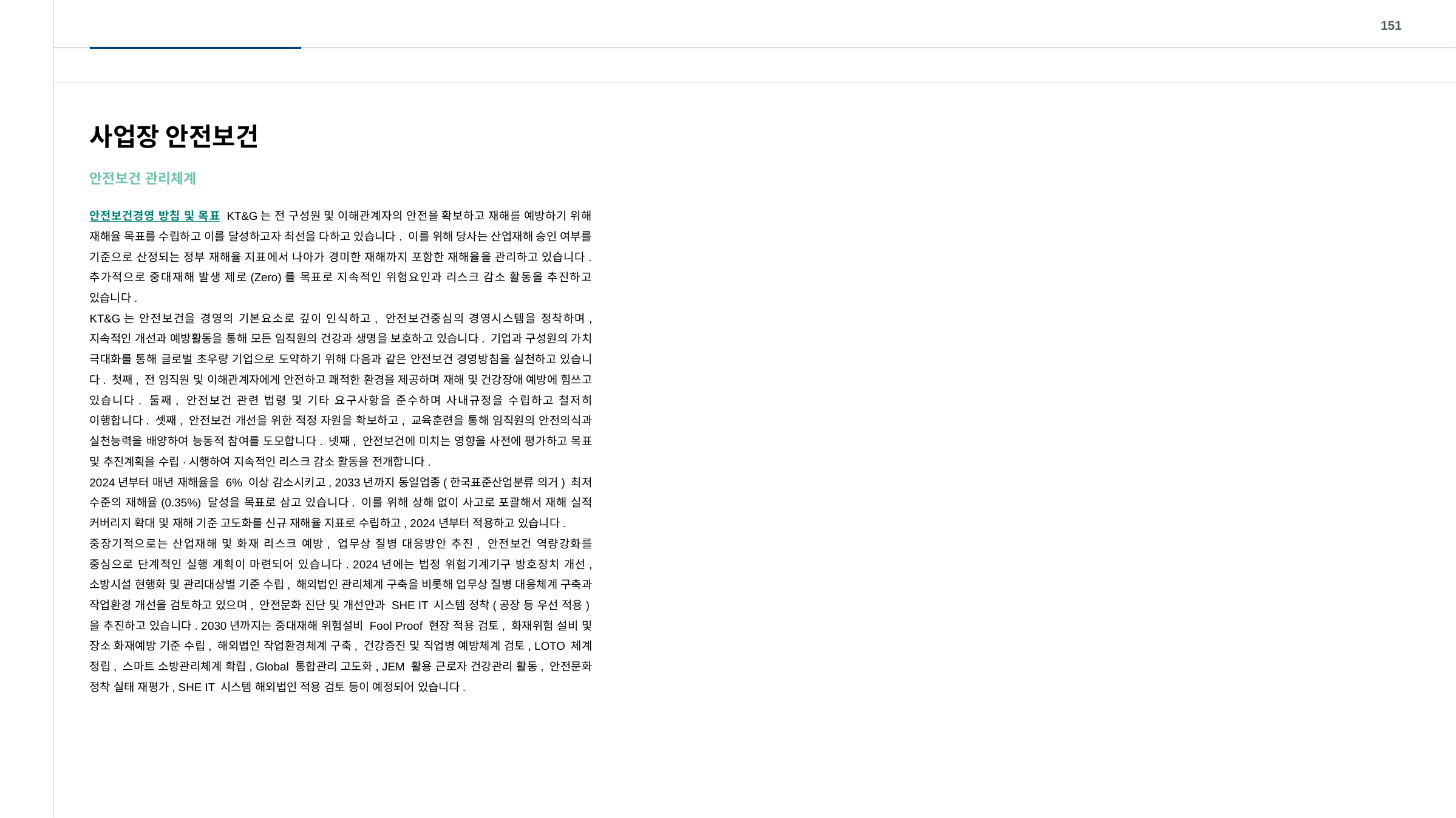

151
사업장 안전보건
안전보건 관리체계
안전보건경영 방침 및 목표 KT&G는 전 구성원 및 이해관계자의 안전을 확보하고 재해를 예방하기 위해 재해율 목표를 수립하고 이를 달성하고자 최선을 다하고 있습니다. 이를 위해 당사는 산업재해 승인 여부를 기준으로 산정되는 정부 재해율 지표에서 나아가 경미한 재해까지 포함한 재해율을 관리하고 있습니다. 추가적으로 중대재해 발생 제로(Zero)를 목표로 지속적인 위험요인과 리스크 감소 활동을 추진하고 있습니다.
KT&G는 안전보건을 경영의 기본요소로 깊이 인식하고, 안전보건중심의 경영시스템을 정착하며, 지속적인 개선과 예방활동을 통해 모든 임직원의 건강과 생명을 보호하고 있습니다. 기업과 구성원의 가치 극대화를 통해 글로벌 초우량 기업으로 도약하기 위해 다음과 같은 안전보건 경영방침을 실천하고 있습니다. 첫째, 전 임직원 및 이해관계자에게 안전하고 쾌적한 환경을 제공하며 재해 및 건강장애 예방에 힘쓰고 있습니다. 둘째, 안전보건 관련 법령 및 기타 요구사항을 준수하며 사내규정을 수립하고 철저히 이행합니다. 셋째, 안전보건 개선을 위한 적정 자원을 확보하고, 교육훈련을 통해 임직원의 안전의식과 실천능력을 배양하여 능동적 참여를 도모합니다. 넷째, 안전보건에 미치는 영향을 사전에 평가하고 목표 및 추진계획을 수립·시행하여 지속적인 리스크 감소 활동을 전개합니다.
2024년부터 매년 재해율을 6% 이상 감소시키고, 2033년까지 동일업종(한국표준산업분류 의거) 최저 수준의 재해율(0.35%) 달성을 목표로 삼고 있습니다. 이를 위해 상해 없이 사고로 포괄해서 재해 실적 커버리지 확대 및 재해 기준 고도화를 신규 재해율 지표로 수립하고, 2024년부터 적용하고 있습니다.
중장기적으로는 산업재해 및 화재 리스크 예방, 업무상 질병 대응방안 추진, 안전보건 역량강화를 중심으로 단계적인 실행 계획이 마련되어 있습니다. 2024년에는 법정 위험기계기구 방호장치 개선, 소방시설 현행화 및 관리대상별 기준 수립, 해외법인 관리체계 구축을 비롯해 업무상 질병 대응체계 구축과 작업환경 개선을 검토하고 있으며, 안전문화 진단 및 개선안과 SHE IT 시스템 정착(공장 등 우선 적용)을 추진하고 있습니다. 2030년까지는 중대재해 위험설비 Fool Proof 현장 적용 검토, 화재위험 설비 및 장소 화재예방 기준 수립, 해외법인 작업환경체계 구축, 건강증진 및 직업병 예방체계 검토, LOTO 체계 정립, 스마트 소방관리체계 확립, Global 통합관리 고도화, JEM 활용 근로자 건강관리 활동, 안전문화 정착 실태 재평가, SHE IT 시스템 해외법인 적용 검토 등이 예정되어 있습니다.